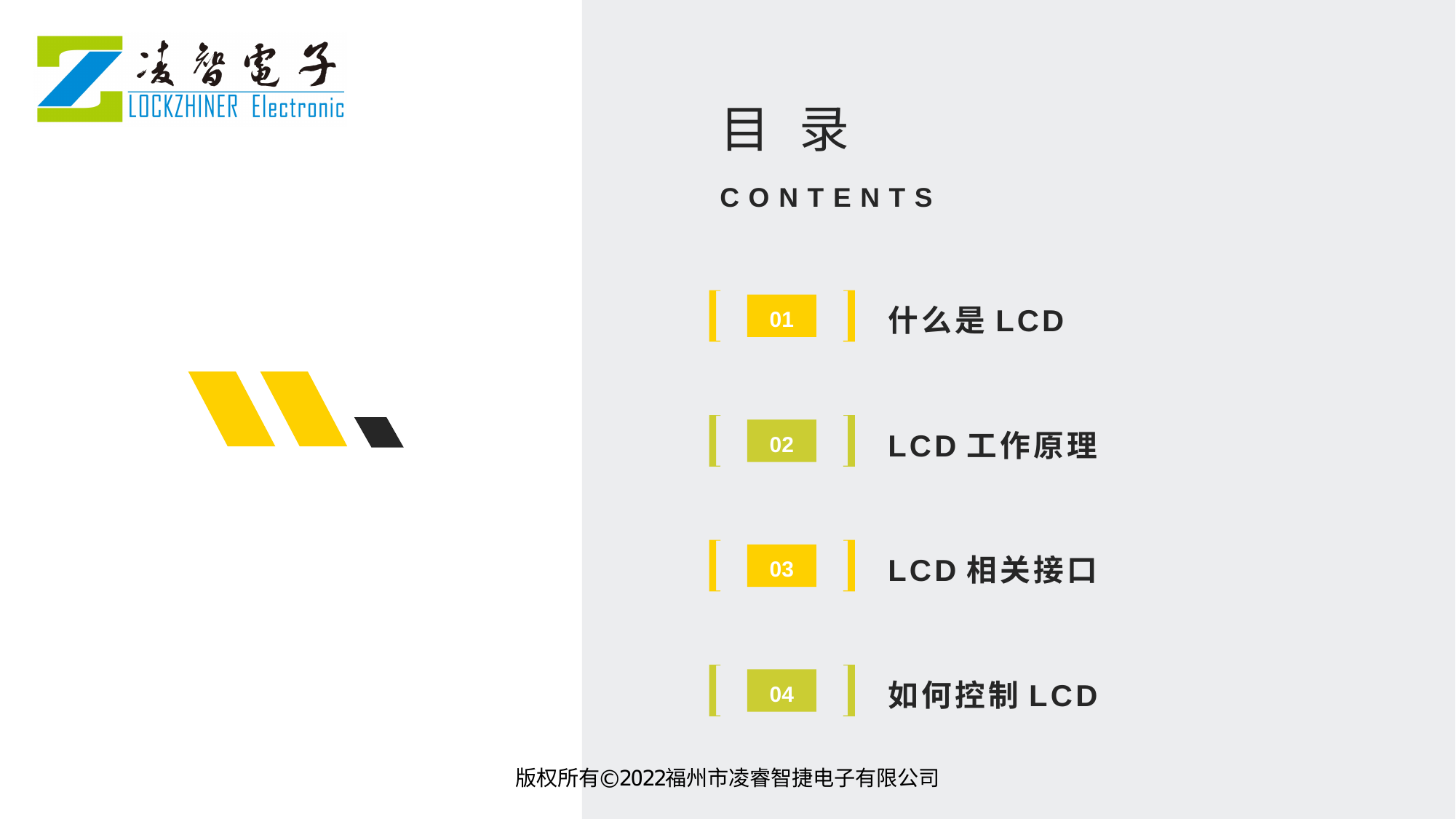

目 录
CONTENTS
什么是LCD

01
LCD工作原理

02
LCD相关接口

03
如何控制LCD

04
版权所有©2022福州市凌睿智捷电子有限公司
2